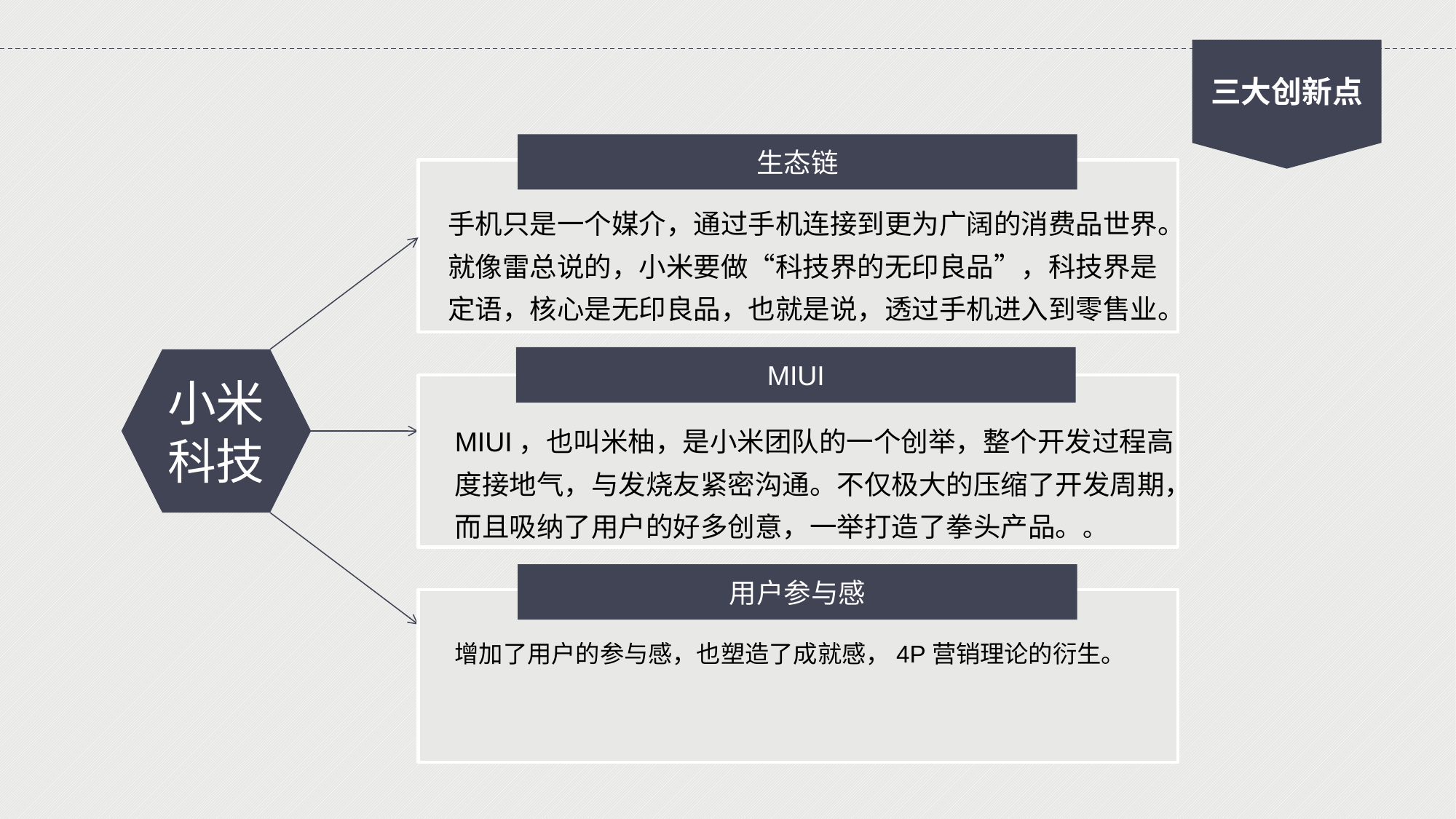

三大创新点
生态链

手机只是一个媒介，通过手机连接到更为广阔的消费品世界。就像雷总说的，小米要做“科技界的无印良品”，科技界是定语，核心是无印良品，也就是说，透过手机进入到零售业。
MIUI
小米科技

MIUI，也叫米柚，是小米团队的一个创举，整个开发过程高度接地气，与发烧友紧密沟通。不仅极大的压缩了开发周期，而且吸纳了用户的好多创意，一举打造了拳头产品。。
用户参与感

增加了用户的参与感，也塑造了成就感，4P营销理论的衍生。